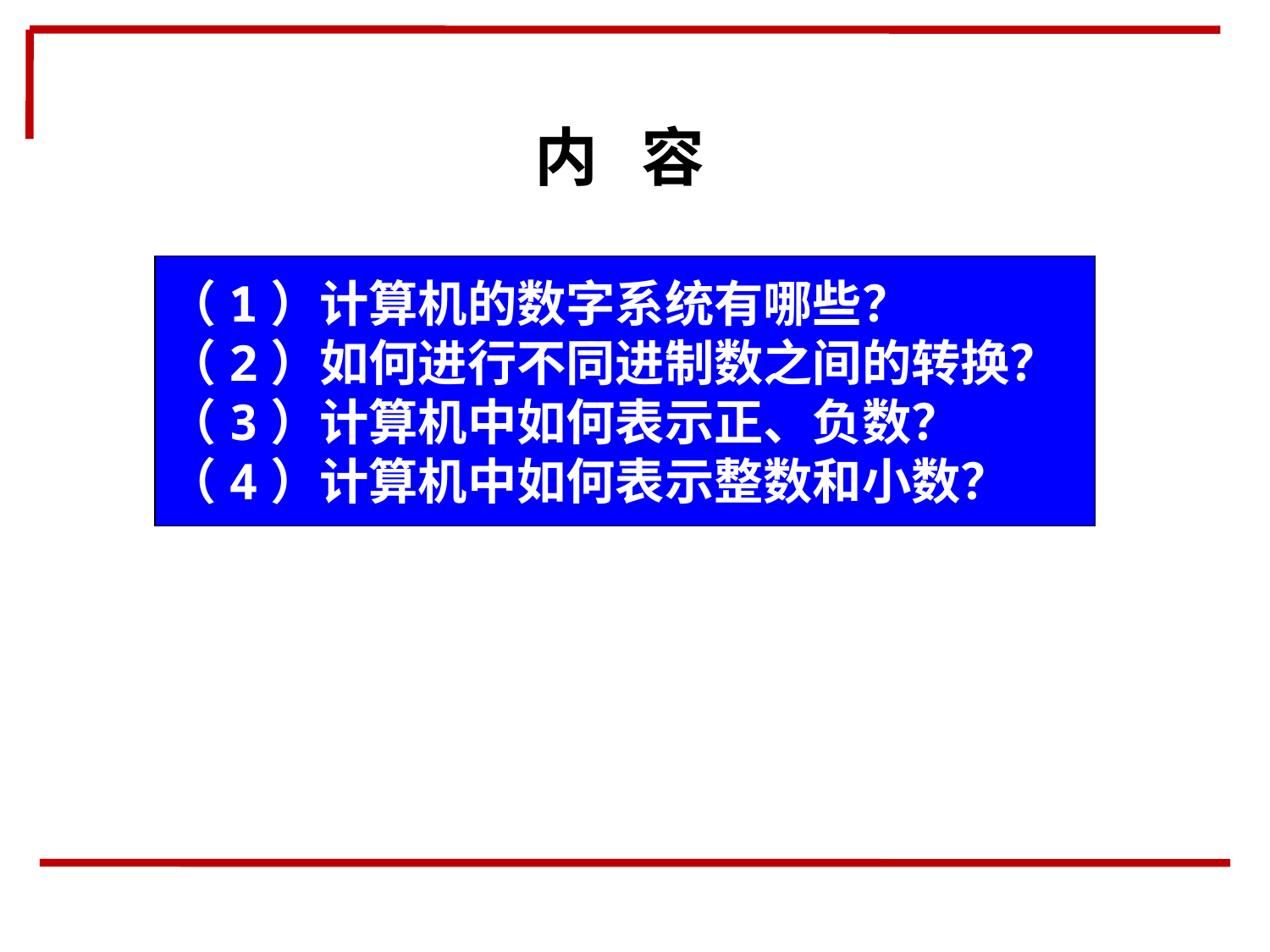

内   容
（1）计算机的数字系统有哪些？
（2）如何进行不同进制数之间的转换？
（3）计算机中如何表示正、负数？
（4）计算机中如何表示整数和小数？